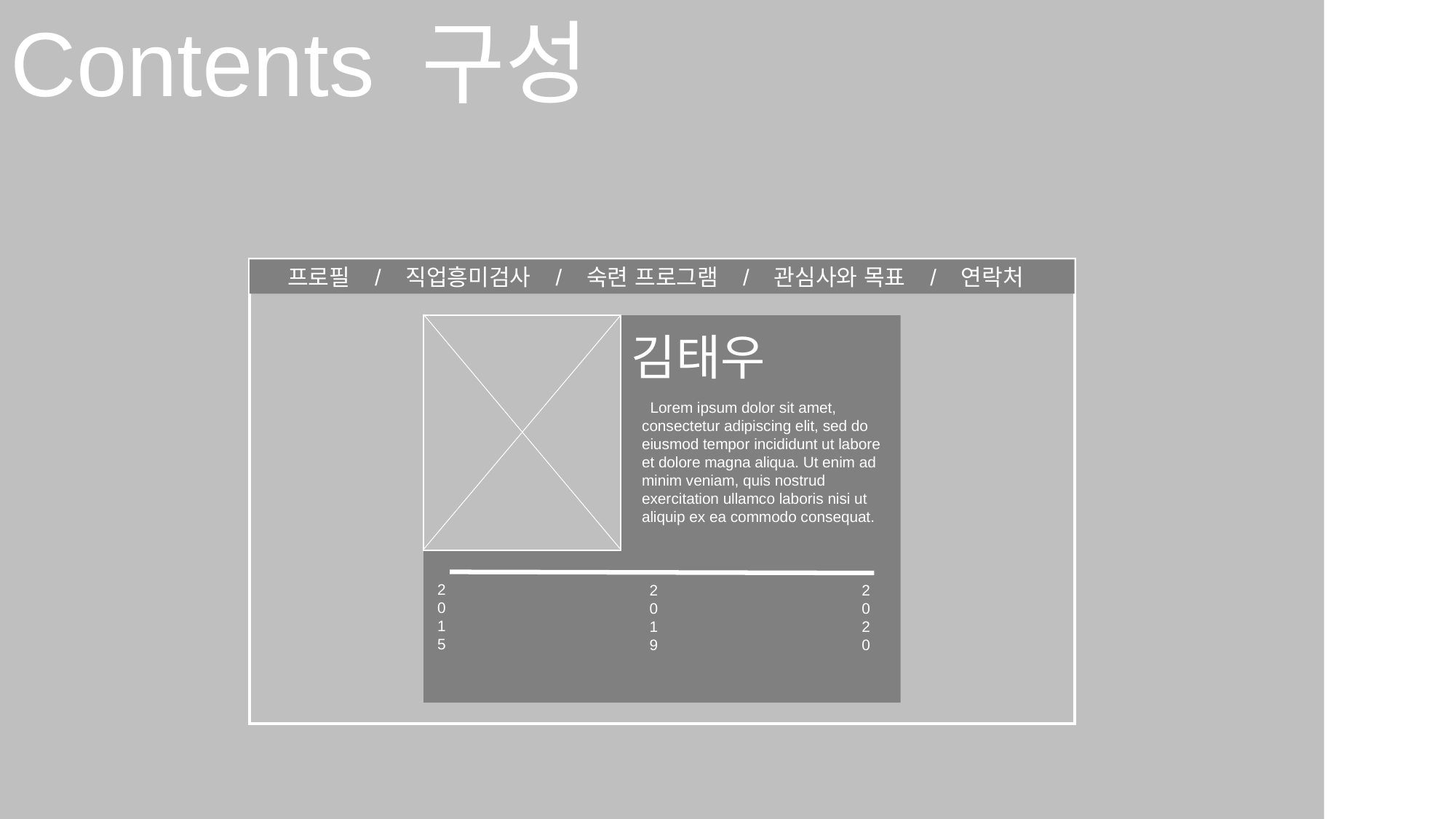

Contents 구성

프로필   /   직업흥미검사   /   숙련 프로그램   /   관심사와 목표   /   연락처

김태우
  Lorem ipsum dolor sit amet, consectetur adipiscing elit, sed do eiusmod tempor incididunt ut labore et dolore magna aliqua. Ut enim ad minim veniam, quis nostrud exercitation ullamco laboris nisi ut aliquip ex ea commodo consequat.
2015
2020
2019